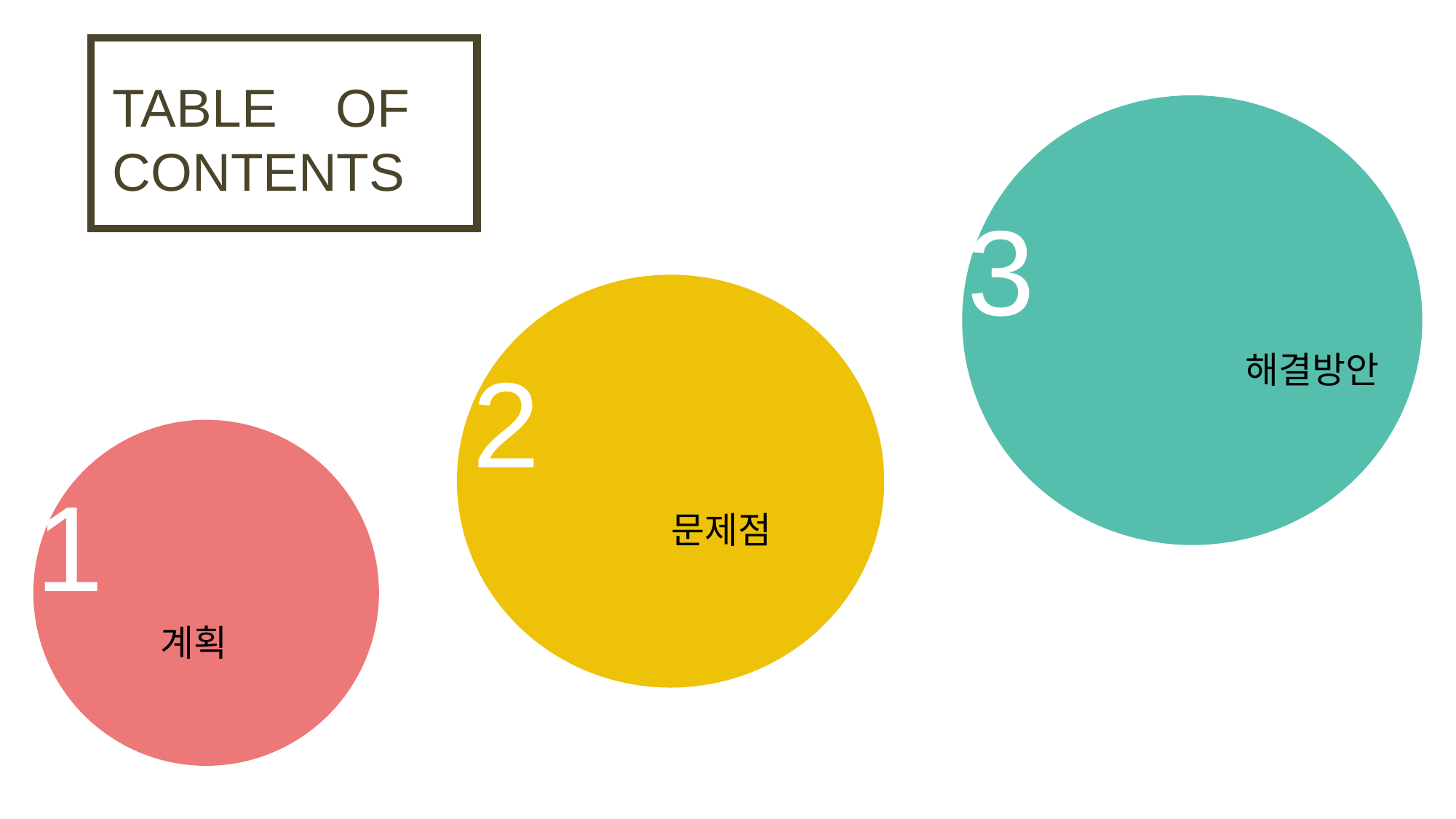

TABLE    OF
CONTENTS

3
해결방안

2
문제점

1
계획